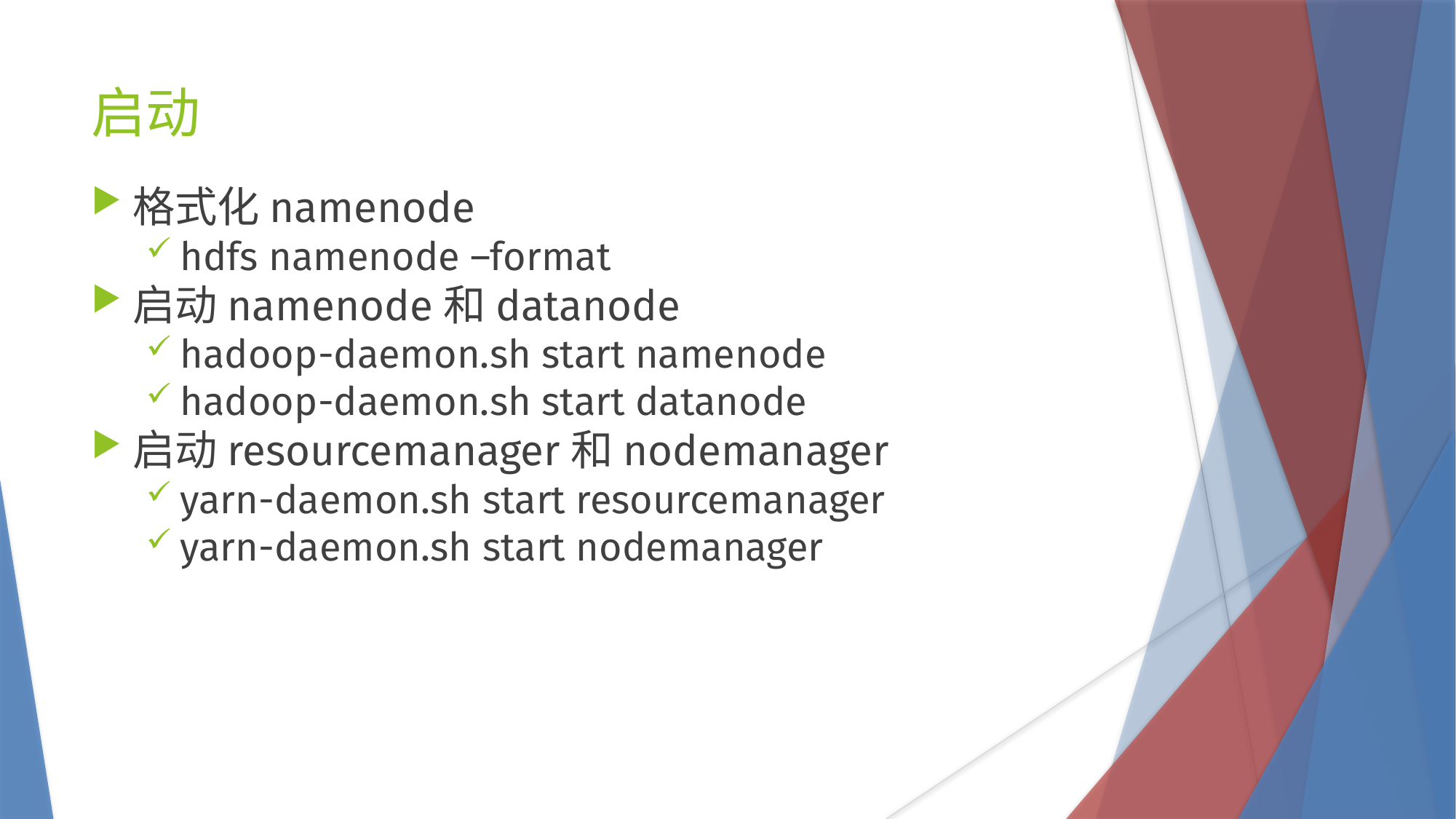

启动
格式化namenode
hdfs namenode –format
启动namenode和datanode
hadoop-daemon.sh start namenode
hadoop-daemon.sh start datanode
启动resourcemanager和nodemanager
yarn-daemon.sh start resourcemanager
yarn-daemon.sh start nodemanager